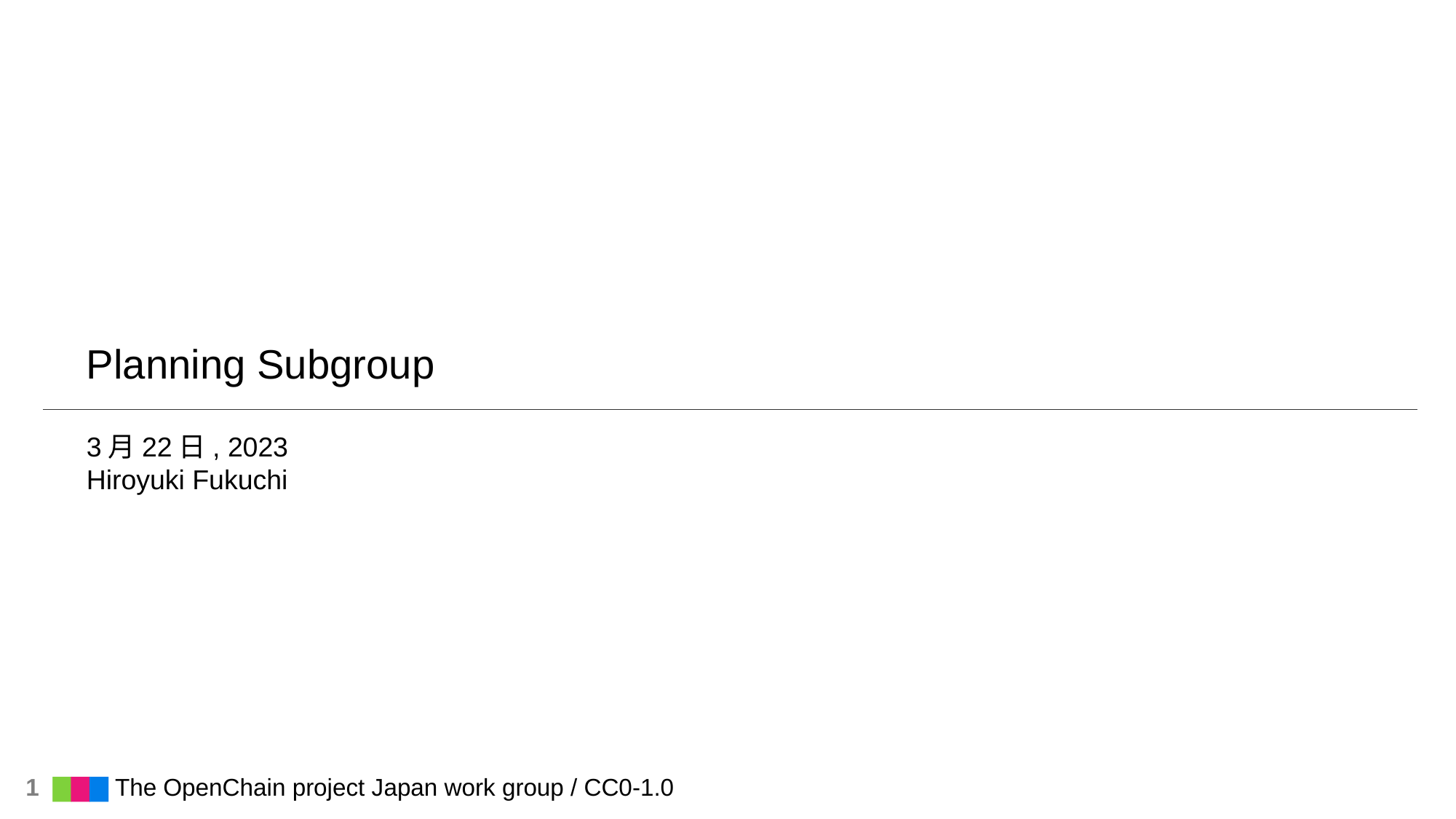

# Planning Subgroup
3月22日, 2023
Hiroyuki Fukuchi